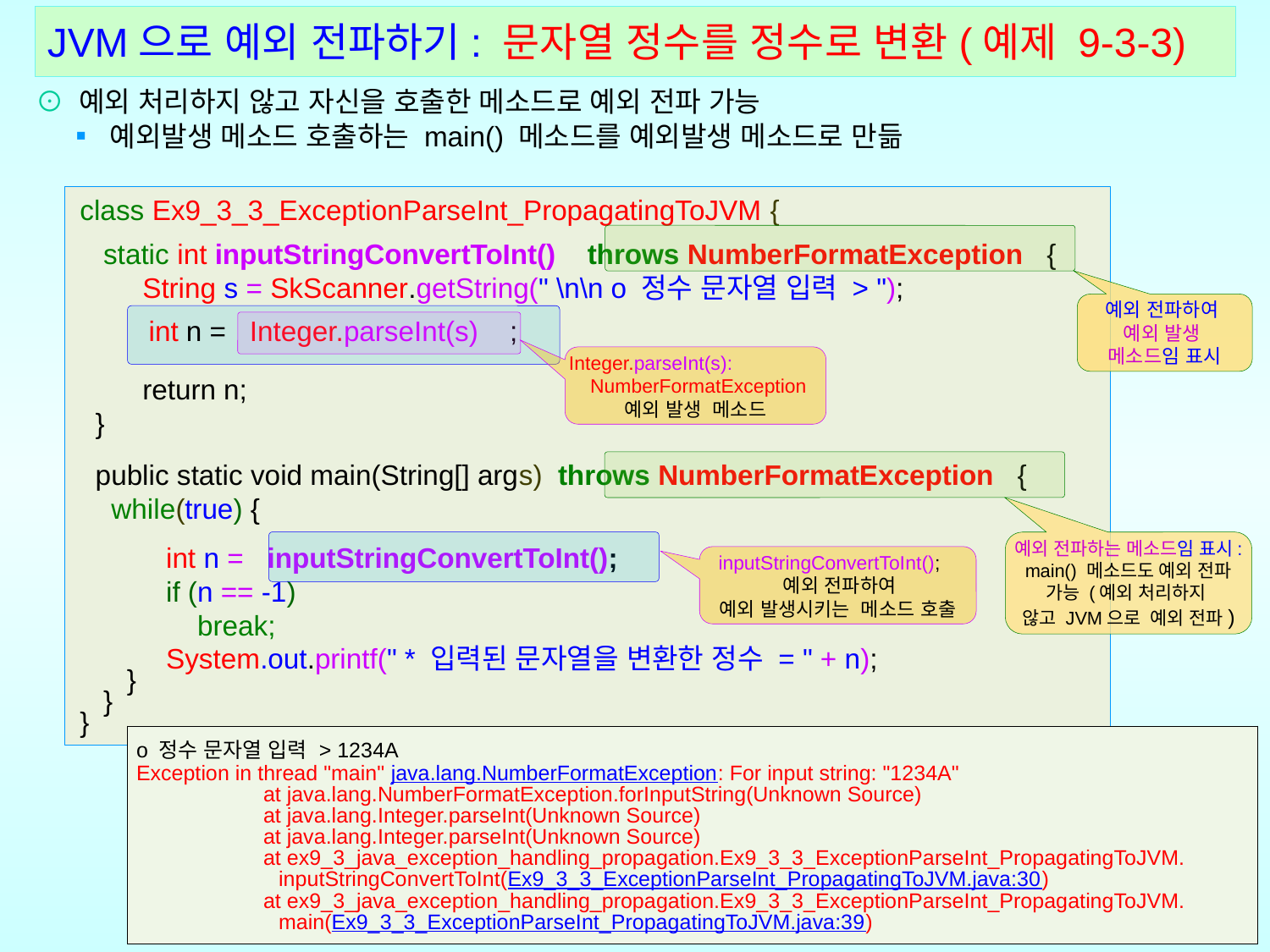

JVM으로 예외 전파하기: 문자열 정수를 정수로 변환(예제 9-3-3)
⊙ 예외 처리하지 않고 자신을 호출한 메소드로 예외 전파 가능
    ▪ 예외발생 메소드 호출하는 main() 메소드를 예외발생 메소드로 만듦
class Ex9_3_3_ExceptionParseInt_PropagatingToJVM {
    static int inputStringConvertToInt()    throws NumberFormatException   {
        String s = SkScanner.getString(" \n\n o 정수 문자열 입력 > ");

         return n;
   }

   public static void main(String[] args)  throws NumberFormatException   {
    while(true) {

           int n =   inputStringConvertToInt();
           if (n == -1)
               break;
           System.out.printf(" * 입력된 문자열을 변환한 정수 = " + n);
      }
   }
}

예외 전파하여
예외 발생
메소드임 표시
int n =   Integer.parseInt(s)    ;

Integer.parseInt(s):
 NumberFormatException 예외 발생  메소드

예외 전파하는 메소드임 표시: main() 메소드도 예외 전파 가능 (예외 처리하지
않고 JVM으로  예외 전파)
inputStringConvertToInt();
 예외 전파하여
예외 발생시키는  메소드 호출
| o 정수 문자열 입력 > 1234A Exception in thread "main" java.lang.NumberFormatException: For input string: "1234A" at java.lang.NumberFormatException.forInputString(Unknown Source) at java.lang.Integer.parseInt(Unknown Source) at java.lang.Integer.parseInt(Unknown Source) at ex9\_3\_java\_exception\_handling\_propagation.Ex9\_3\_3\_ExceptionParseInt\_PropagatingToJVM. inputStringConvertToInt(Ex9\_3\_3\_ExceptionParseInt\_PropagatingToJVM.java:30) at ex9\_3\_java\_exception\_handling\_propagation.Ex9\_3\_3\_ExceptionParseInt\_PropagatingToJVM. main(Ex9\_3\_3\_ExceptionParseInt\_PropagatingToJVM.java:39) |
| --- |